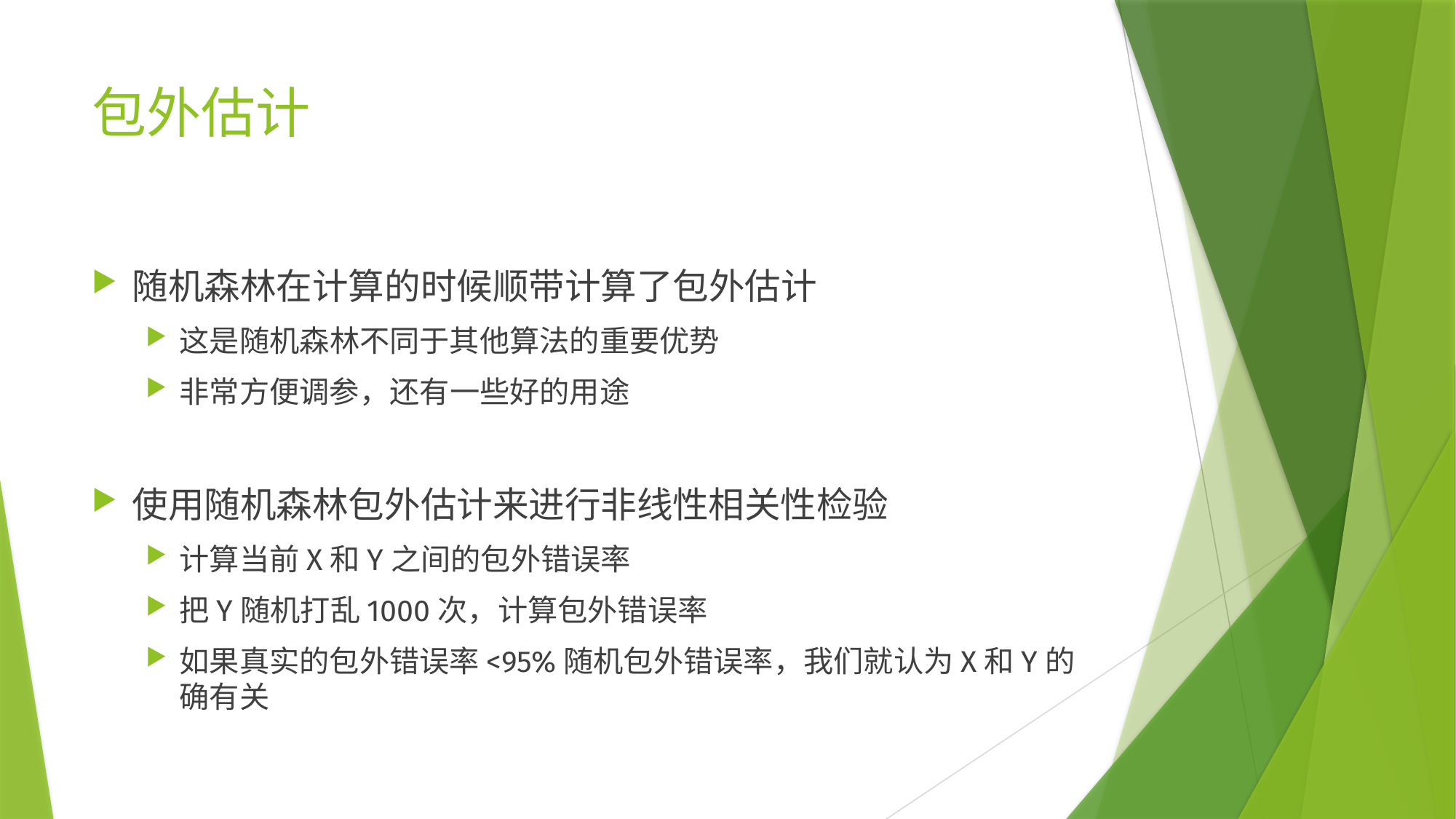

# 包外估计
随机森林在计算的时候顺带计算了包外估计
这是随机森林不同于其他算法的重要优势
非常方便调参，还有一些好的用途

使用随机森林包外估计来进行非线性相关性检验
计算当前X和Y之间的包外错误率
把Y随机打乱1000次，计算包外错误率
如果真实的包外错误率<95%随机包外错误率，我们就认为X和Y的确有关